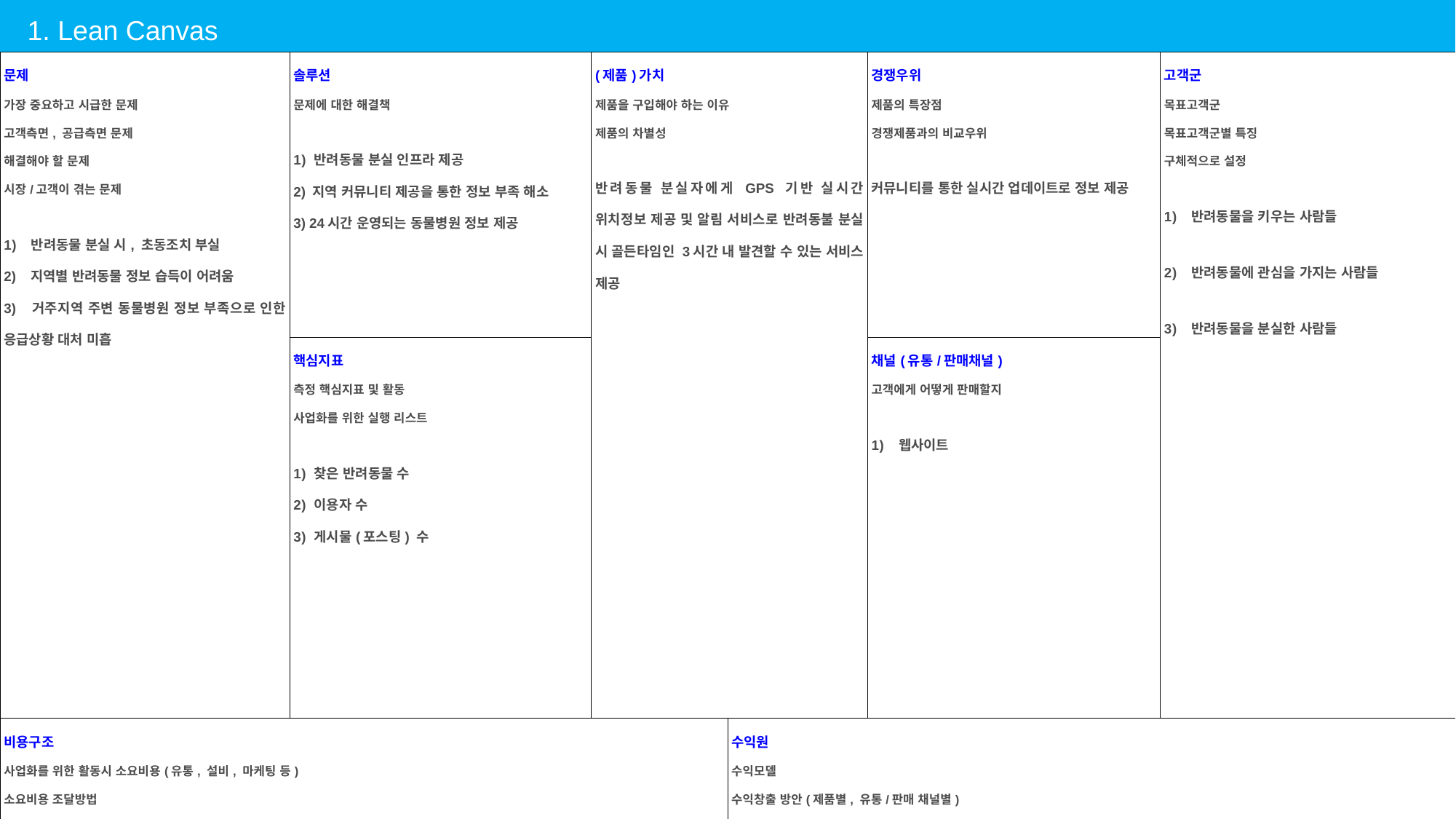

1. Lean Canvas
| 문제 가장 중요하고 시급한 문제 고객측면, 공급측면 문제 해결해야 할 문제 시장/고객이 겪는 문제 반려동물 분실 시, 초동조치 부실 2) 지역별 반려동물 정보 습득이 어려움 3) 거주지역 주변 동물병원 정보 부족으로 인한 응급상황 대처 미흡 | 솔루션 문제에 대한 해결책 반려동물 분실 인프라 제공 2) 지역 커뮤니티 제공을 통한 정보 부족 해소 3) 24시간 운영되는 동물병원 정보 제공 | (제품)가치 제품을 구입해야 하는 이유 제품의 차별성 반려동물 분실자에게 GPS 기반 실시간 위치정보 제공 및 알림 서비스로 반려동불 분실 시 골든타임인 3시간 내 발견할 수 있는 서비스 제공 |  | 경쟁우위 제품의 특장점 경쟁제품과의 비교우위 커뮤니티를 통한 실시간 업데이트로 정보 제공 | 고객군 목표고객군 목표고객군별 특징 구체적으로 설정 반려동물을 키우는 사람들 반려동물에 관심을 가지는 사람들 반려동물을 분실한 사람들 |
| --- | --- | --- | --- | --- | --- |
|  | 핵심지표 측정 핵심지표 및 활동 사업화를 위한 실행 리스트 찾은 반려동물 수 이용자 수 게시물(포스팅) 수 |  |  | 채널(유통/판매채널) 고객에게 어떻게 판매할지 웹사이트 |  |
| 비용구조 사업화를 위한 활동시 소요비용(유통, 설비, 마케팅 등) 소요비용 조달방법 1)마케팅 비용 2) 시장 조사 비용 |  |  | 수익원 수익모델 수익창출 방안(제품별, 유통/판매 채널별) A) 사이트내 광고 B)전단 제작 |  |  |